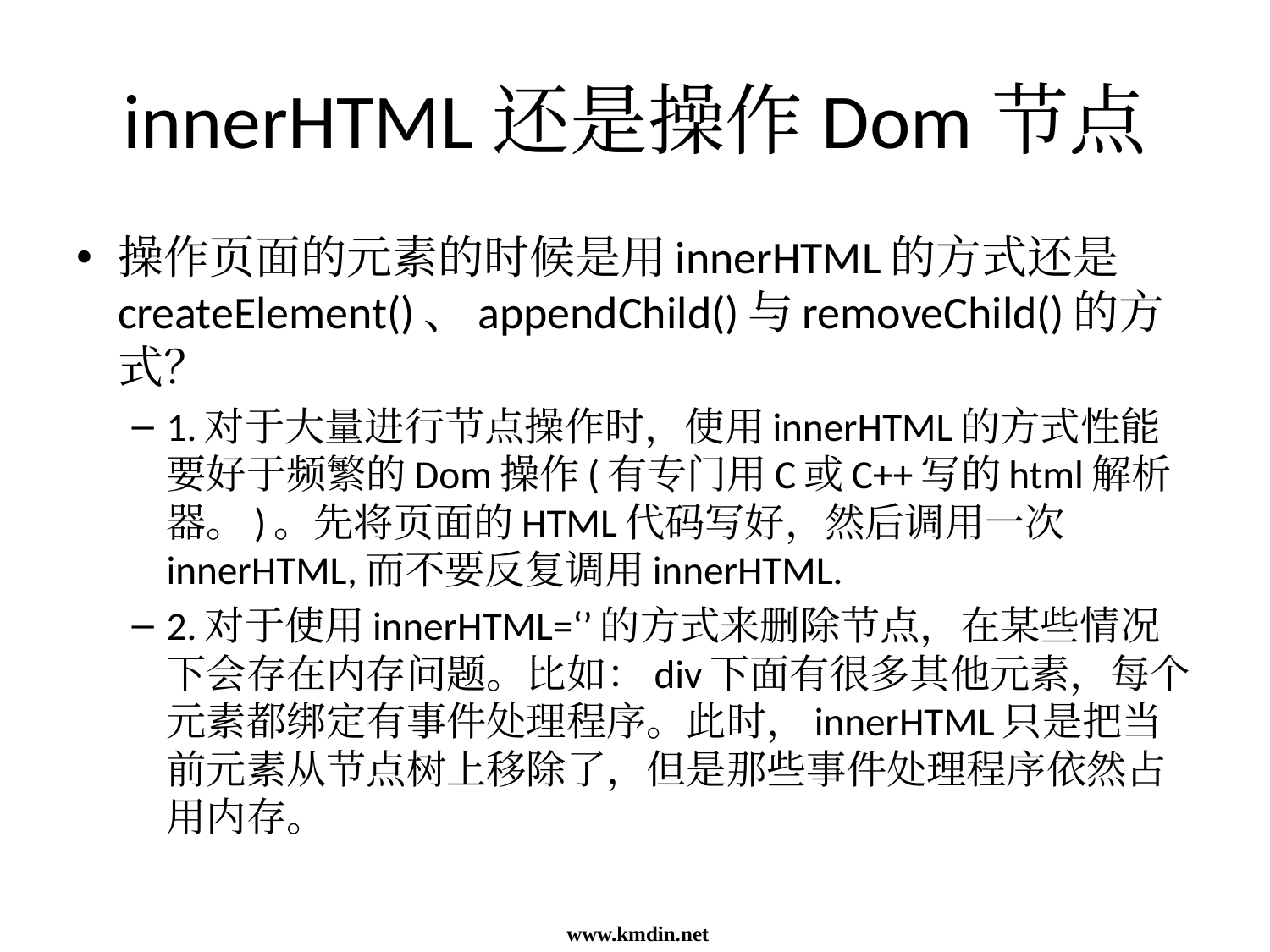

# innerHTML还是操作Dom节点
操作页面的元素的时候是用innerHTML的方式还是createElement()、appendChild()与removeChild()的方式？
1.对于大量进行节点操作时，使用innerHTML的方式性能要好于频繁的Dom操作(有专门用C或C++写的html解析器。)。先将页面的HTML代码写好，然后调用一次innerHTML,而不要反复调用innerHTML.
2.对于使用innerHTML=‘’的方式来删除节点，在某些情况下会存在内存问题。比如：div下面有很多其他元素，每个元素都绑定有事件处理程序。此时，innerHTML只是把当前元素从节点树上移除了，但是那些事件处理程序依然占用内存。